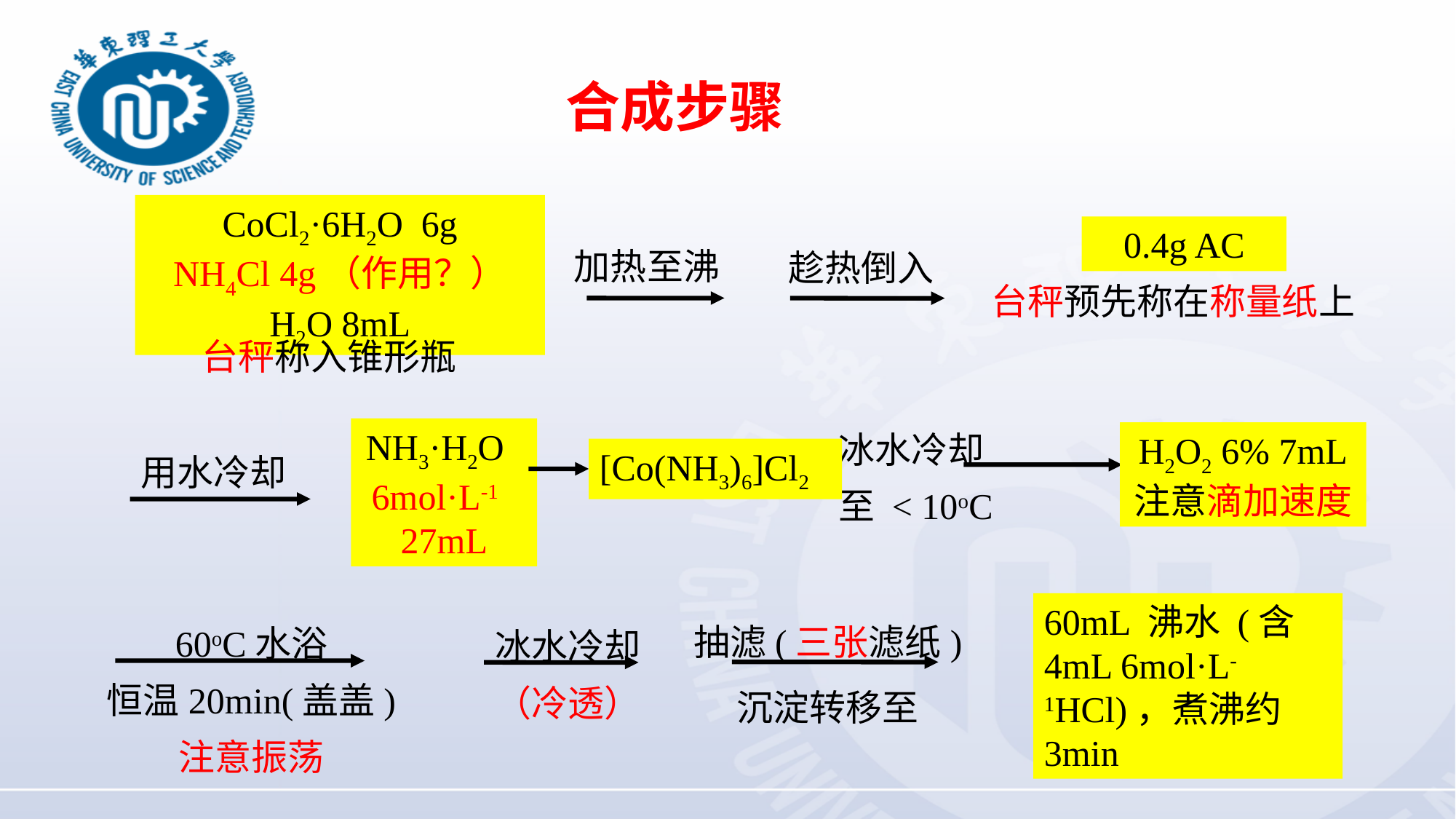

合成步骤
CoCl2·6H2O  6g
NH4Cl 4g（作用？）
H2O 8mL
0.4g AC
加热至沸
趁热倒入
台秤预先称在称量纸上

台秤称入锥形瓶
冰水冷却至 < 10oC
NH3·H2O
6mol·L-1   27mL
H2O2 6% 7mL
注意滴加速度
用水冷却
[Co(NH3)6]Cl2

抽滤(三张滤纸)
沉淀转移至
60mL 沸水 (含4mL 6mol·L-1HCl)，煮沸约 3min
60oC水浴
恒温20min(盖盖)
注意振荡
冰水冷却（冷透）